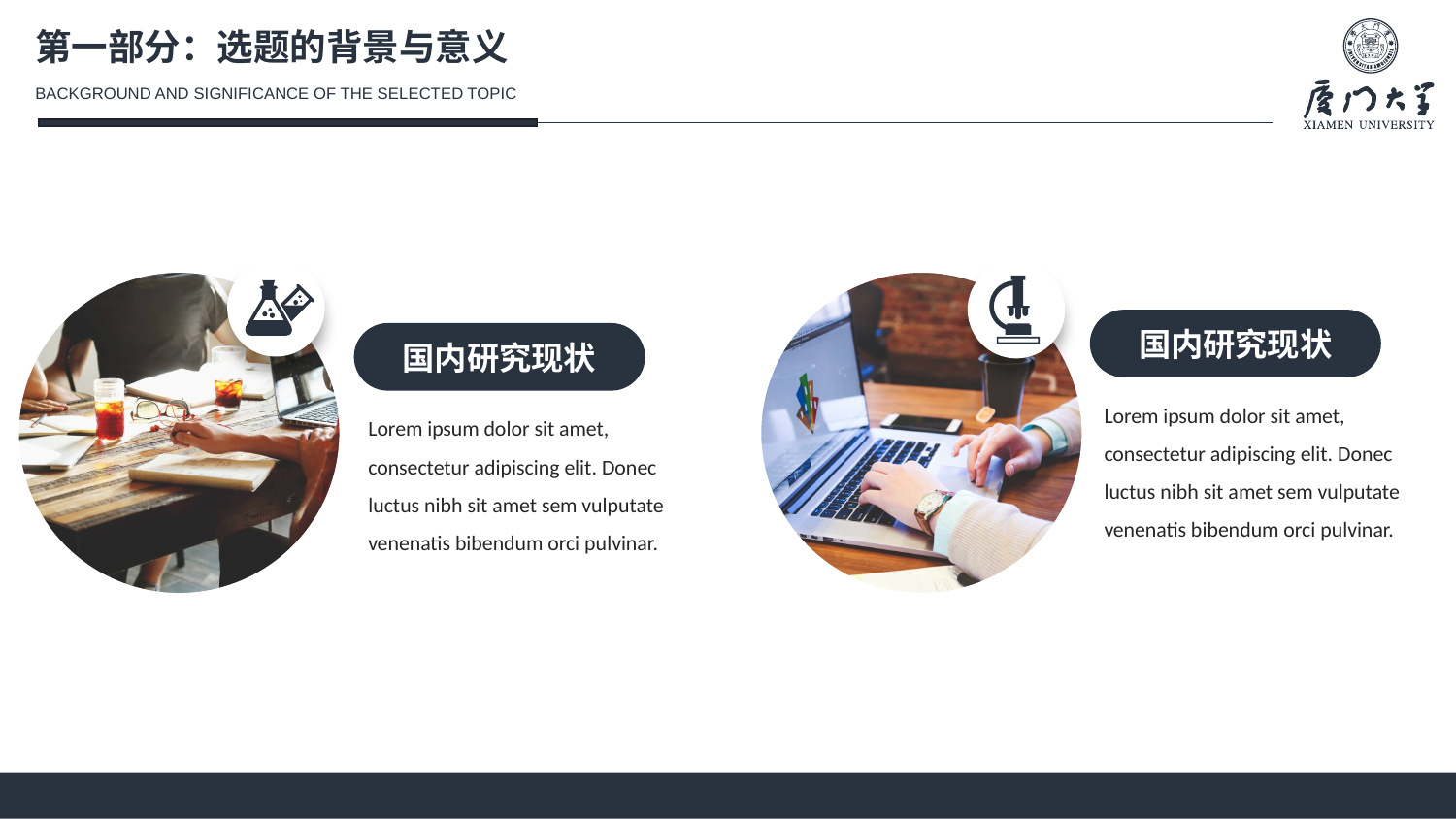

第一部分：选题的背景与意义
BACKGROUND AND SIGNIFICANCE OF THE SELECTED TOPIC
国内

国内研究现状
国内研究现状
Lorem ipsum dolor sit amet, consectetur adipiscing elit. Donec luctus nibh sit amet sem vulputate venenatis bibendum orci pulvinar.
Lorem ipsum dolor sit amet, consectetur adipiscing elit. Donec luctus nibh sit amet sem vulputate venenatis bibendum orci pulvinar.